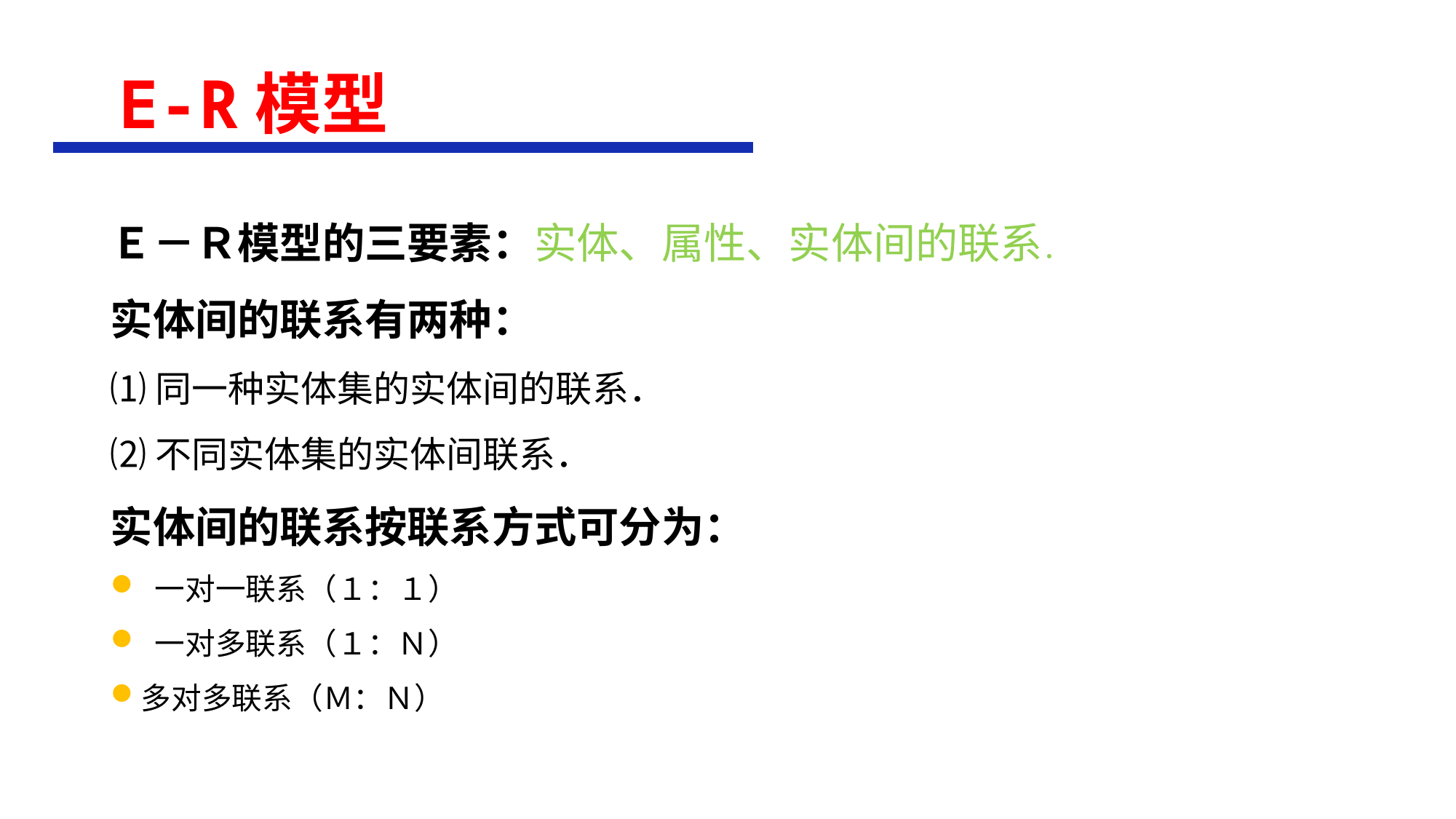

# E-R模型
Ｅ－Ｒ模型的三要素：实体、属性、实体间的联系．
实体间的联系有两种：
⑴同一种实体集的实体间的联系．
⑵不同实体集的实体间联系．
实体间的联系按联系方式可分为：
 一对一联系（１：１）
 一对多联系（１：Ｎ）
多对多联系（Ｍ：Ｎ）